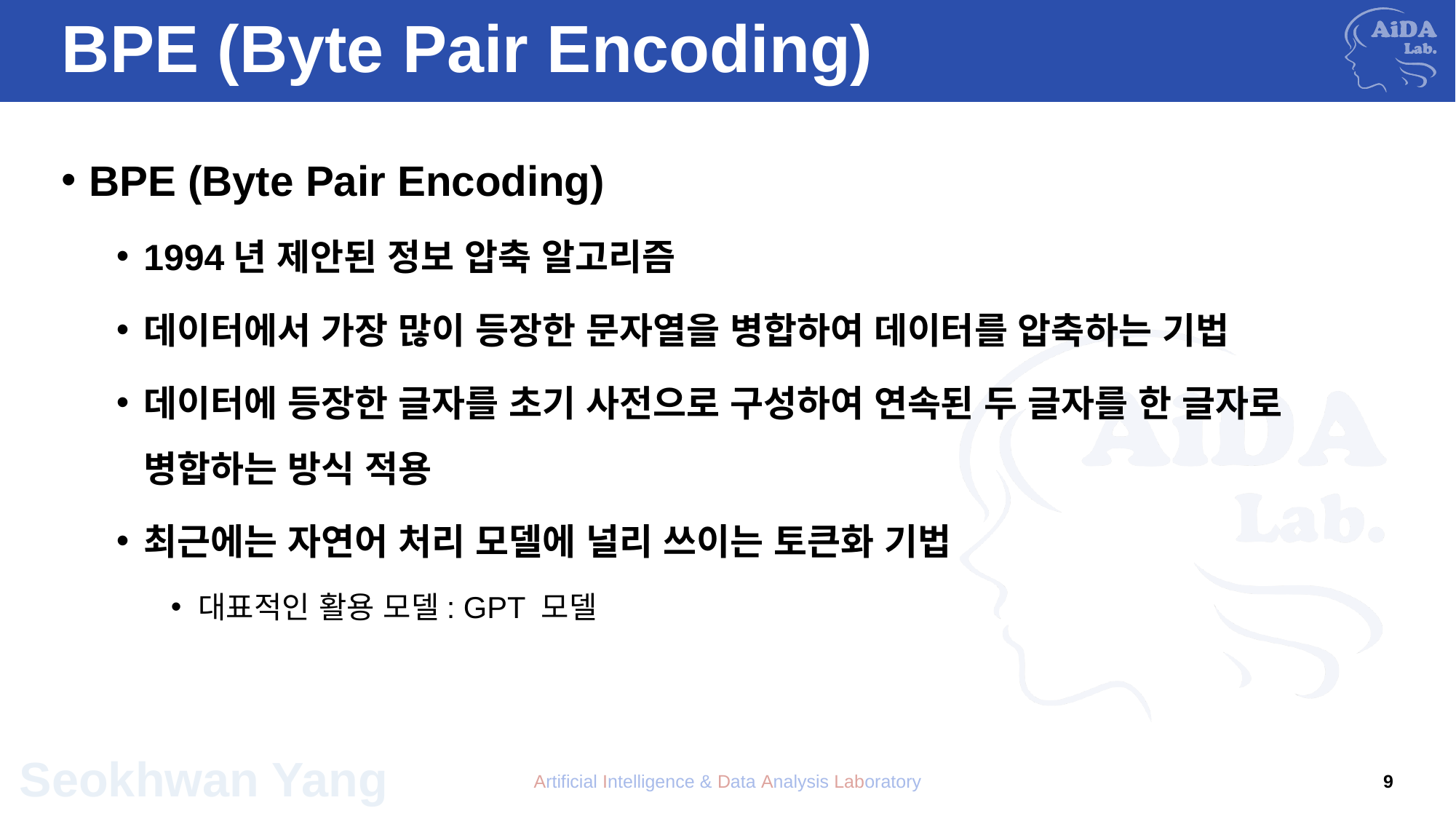

# BPE (Byte Pair Encoding)
BPE (Byte Pair Encoding)
1994년 제안된 정보 압축 알고리즘
데이터에서 가장 많이 등장한 문자열을 병합하여 데이터를 압축하는 기법
데이터에 등장한 글자를 초기 사전으로 구성하여 연속된 두 글자를 한 글자로 병합하는 방식 적용
최근에는 자연어 처리 모델에 널리 쓰이는 토큰화 기법
대표적인 활용 모델: GPT 모델
Artificial Intelligence & Data Analysis Laboratory
9